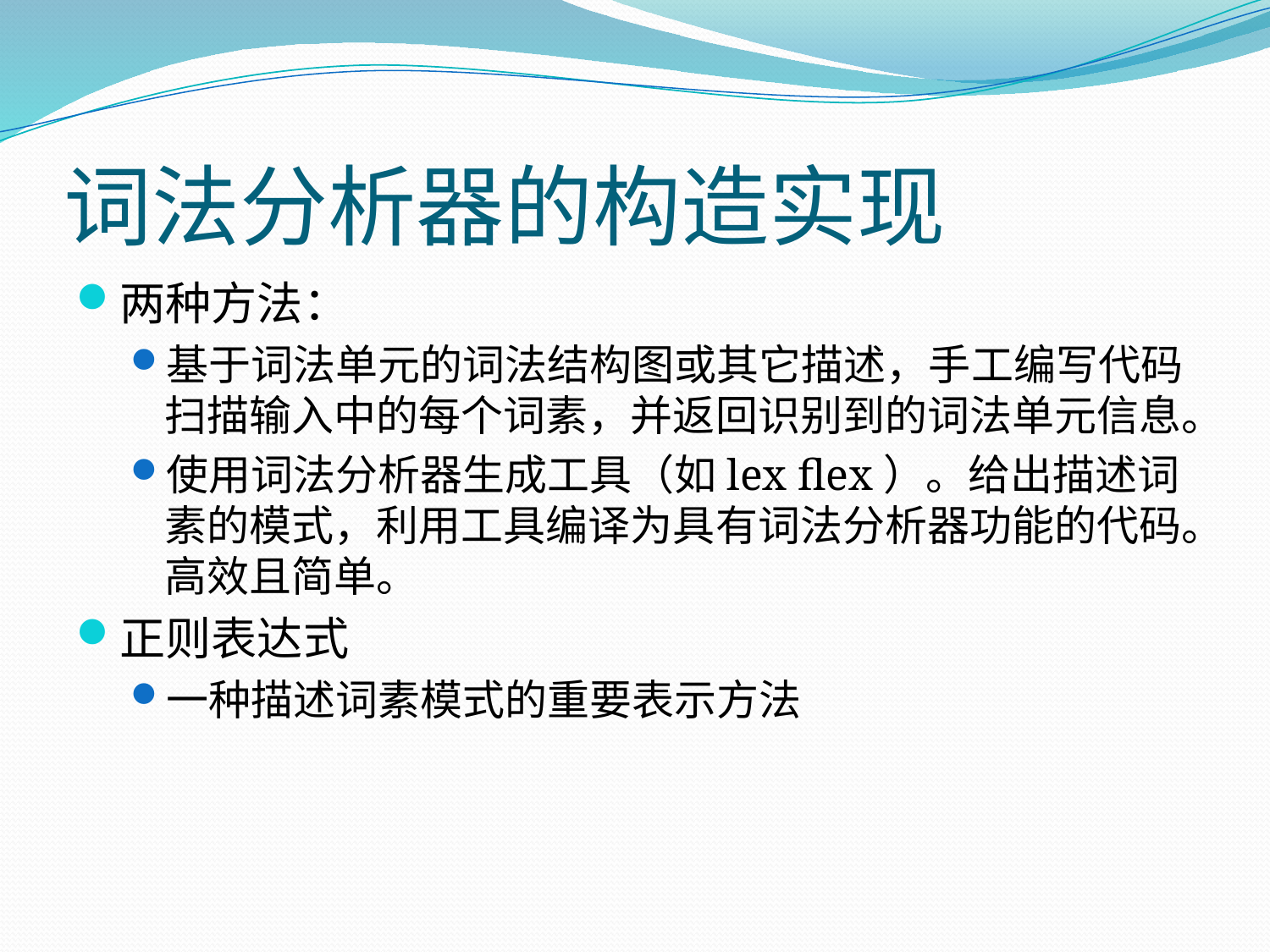

# 词法分析器的构造实现
两种方法：
基于词法单元的词法结构图或其它描述，手工编写代码扫描输入中的每个词素，并返回识别到的词法单元信息。
使用词法分析器生成工具（如lex flex）。给出描述词素的模式，利用工具编译为具有词法分析器功能的代码。高效且简单。
正则表达式
一种描述词素模式的重要表示方法